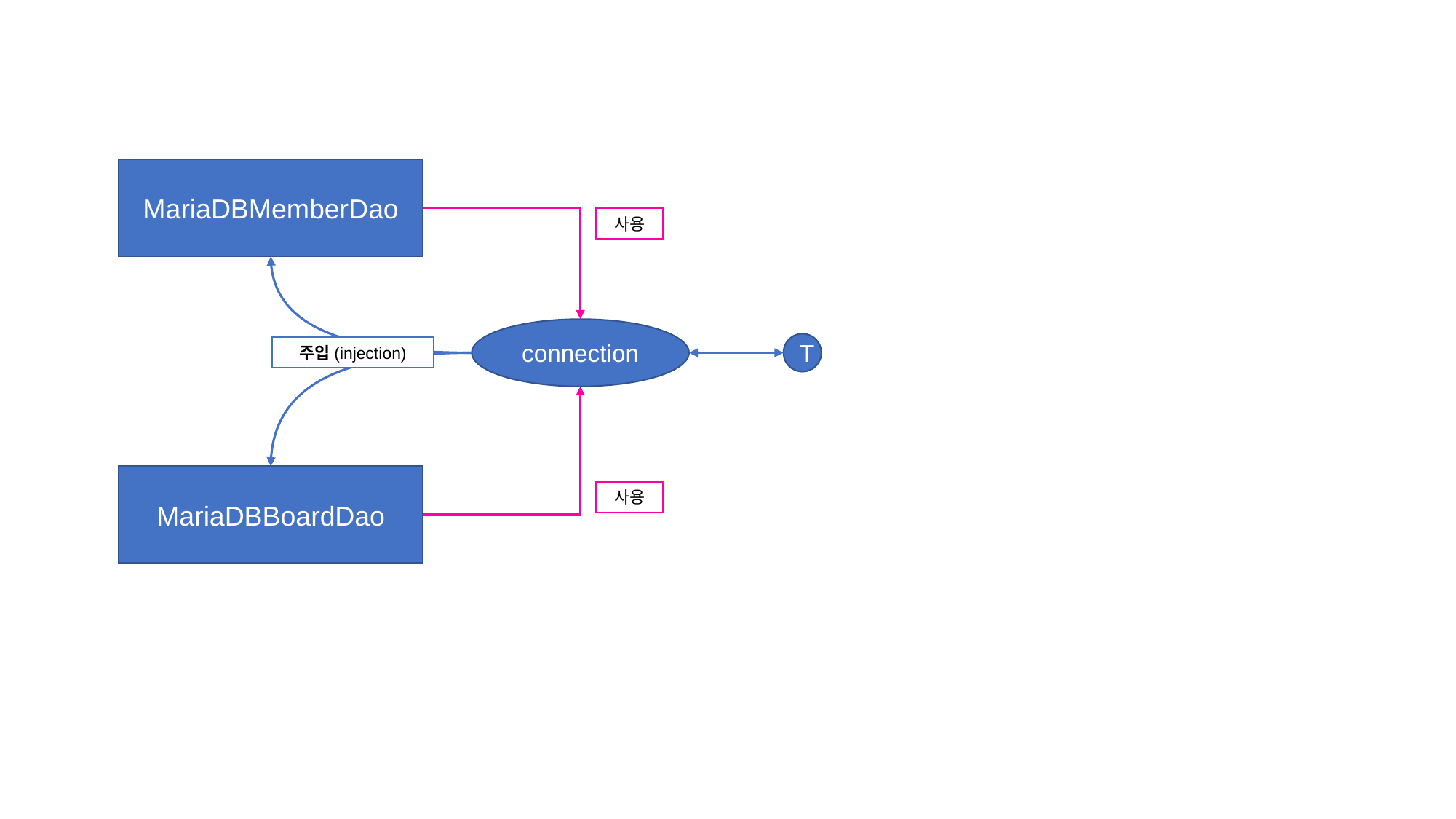

MariaDBMemberDao
사용
connection
T
주입(injection)
MariaDBBoardDao
사용